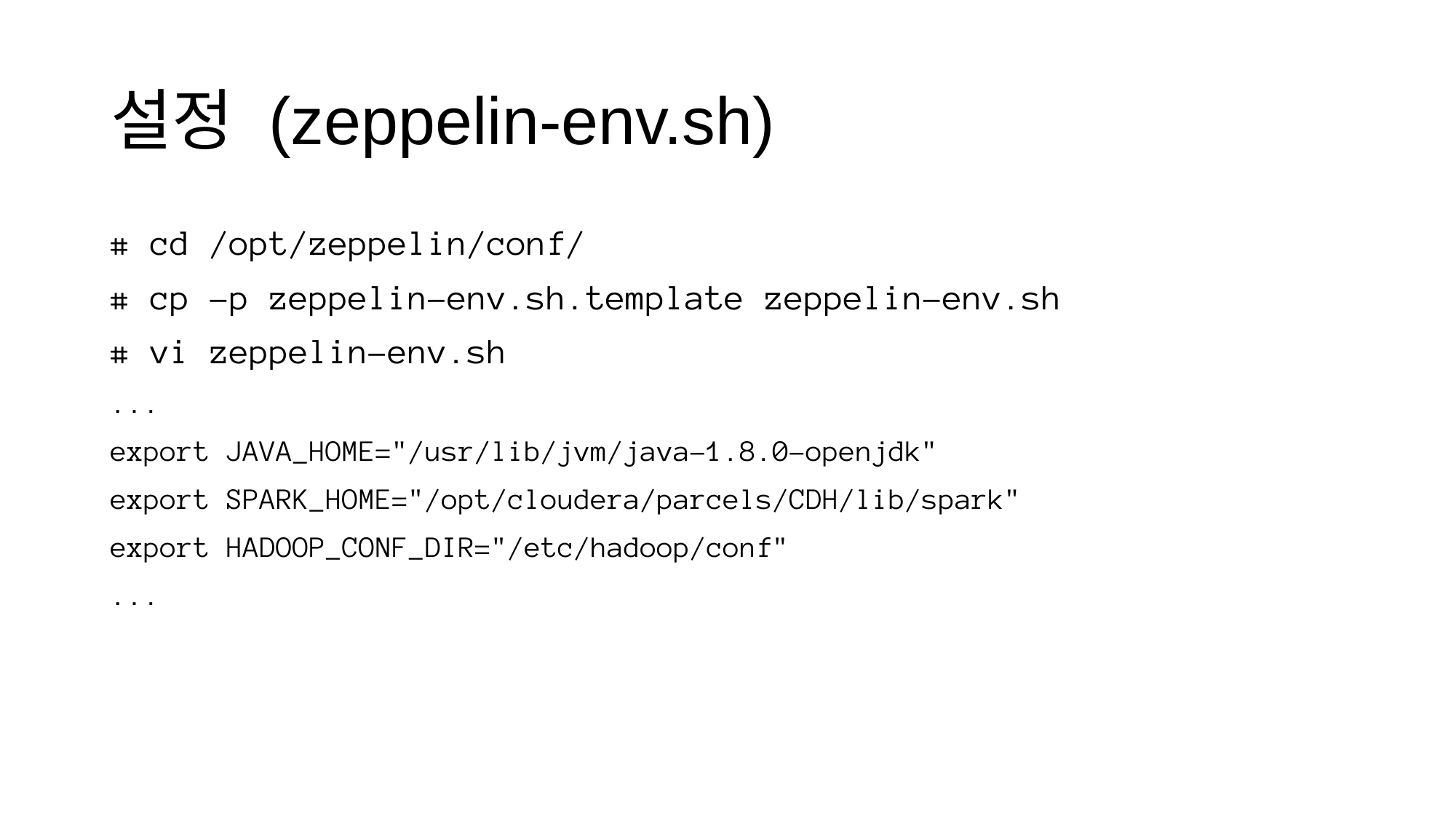

# 설정 (zeppelin-env.sh)
# cd /opt/zeppelin/conf/
# cp -p zeppelin-env.sh.template zeppelin-env.sh
# vi zeppelin-env.sh
...
export JAVA_HOME="/usr/lib/jvm/java-1.8.0-openjdk"
export SPARK_HOME="/opt/cloudera/parcels/CDH/lib/spark"
export HADOOP_CONF_DIR="/etc/hadoop/conf"
...